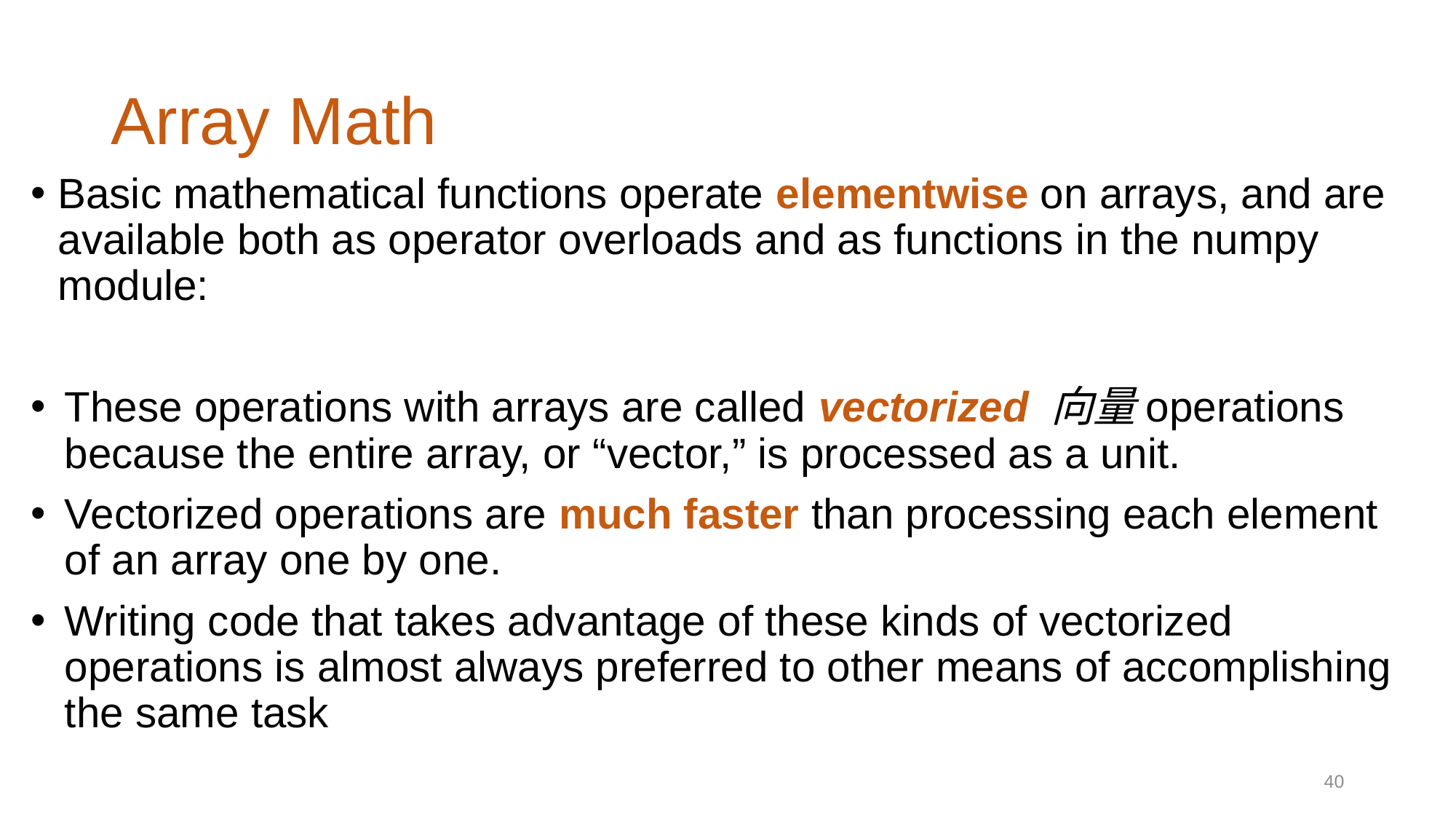

# Array Math
Basic mathematical functions operate elementwise on arrays, and are available both as operator overloads and as functions in the numpy module:

These operations with arrays are called vectorized 向量operations because the entire array, or “vector,” is processed as a unit.
Vectorized operations are much faster than processing each element of an array one by one.
Writing code that takes advantage of these kinds of vectorized operations is almost always preferred to other means of accomplishing the same task

40